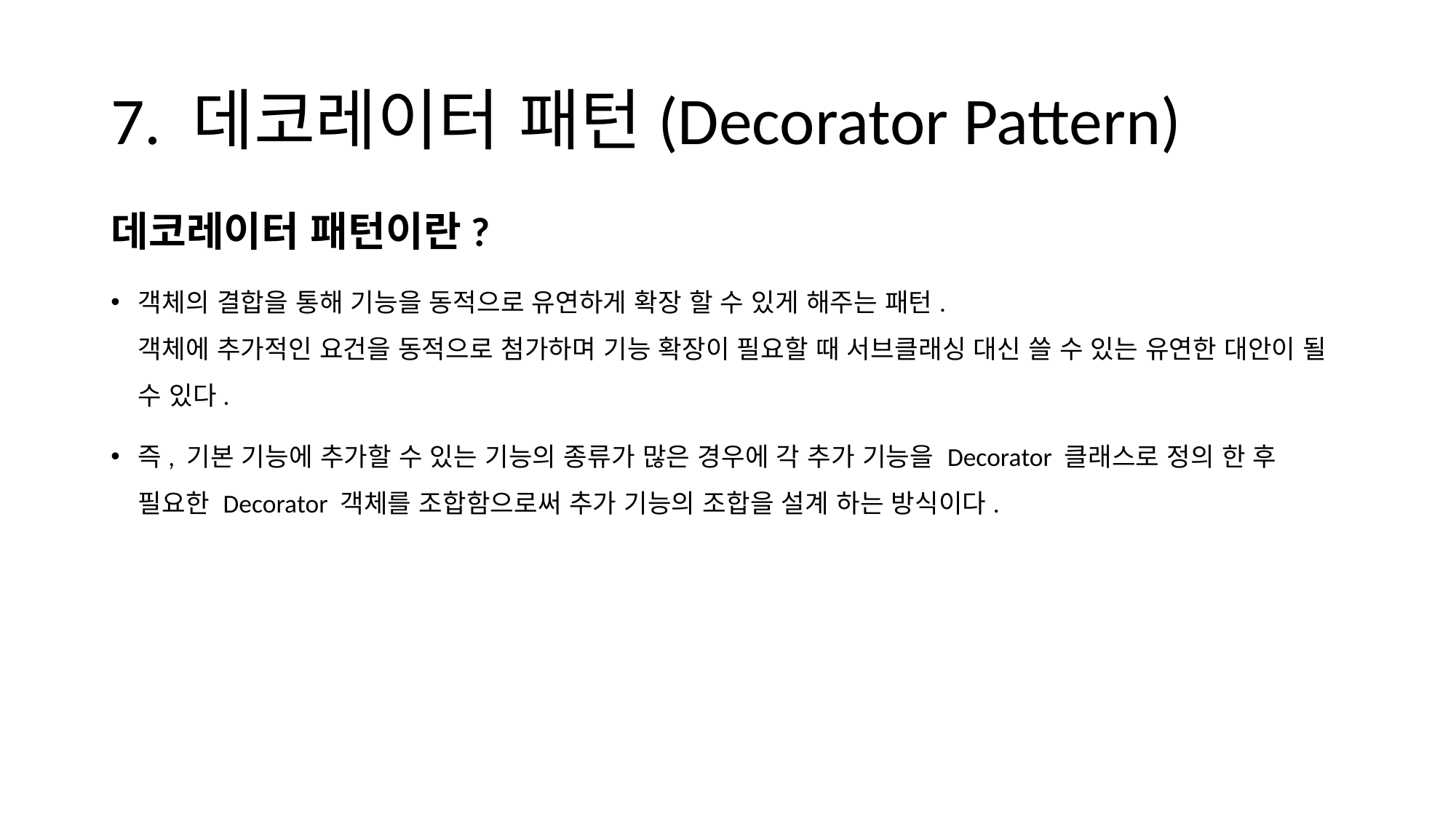

# 7. 데코레이터 패턴(Decorator Pattern)
데코레이터 패턴이란?
객체의 결합을 통해 기능을 동적으로 유연하게 확장 할 수 있게 해주는 패턴.
객체에 추가적인 요건을 동적으로 첨가하며 기능 확장이 필요할 때 서브클래싱 대신 쓸 수 있는 유연한 대안이 될 수 있다.
즉, 기본 기능에 추가할 수 있는 기능의 종류가 많은 경우에 각 추가 기능을 Decorator 클래스로 정의 한 후 필요한 Decorator 객체를 조합함으로써 추가 기능의 조합을 설계 하는 방식이다.